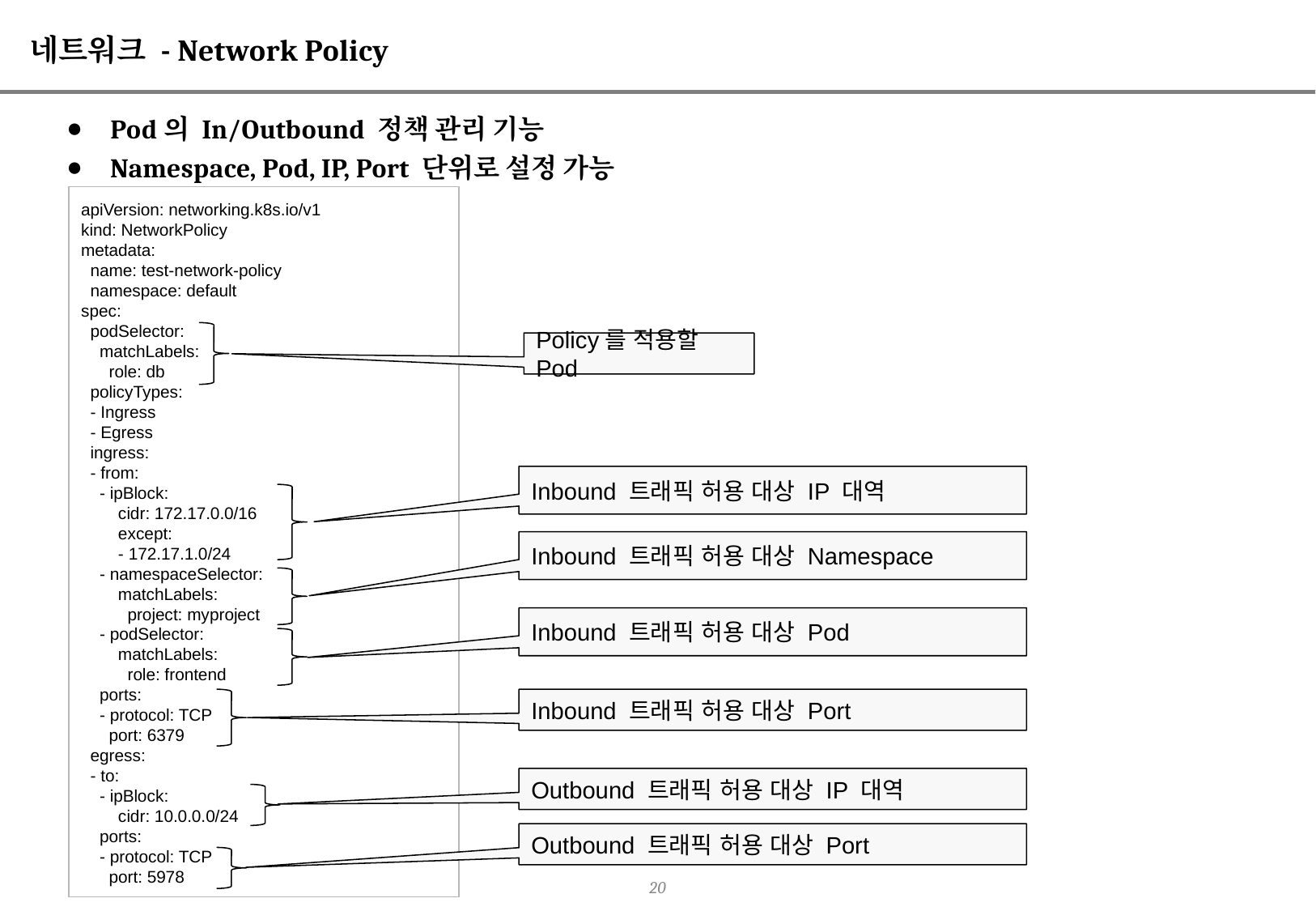

# 네트워크 - Network Policy
Pod의 In/Outbound 정책 관리 기능
Namespace, Pod, IP, Port 단위로 설정 가능
apiVersion: networking.k8s.io/v1
kind: NetworkPolicy
metadata:
  name: test-network-policy
  namespace: default
spec:
  podSelector:
    matchLabels:
      role: db
  policyTypes:
  - Ingress
  - Egress
  ingress:
  - from:
    - ipBlock:
        cidr: 172.17.0.0/16
        except:
        - 172.17.1.0/24
    - namespaceSelector:
        matchLabels:
          project: myproject
    - podSelector:
        matchLabels:
          role: frontend
    ports:
    - protocol: TCP
      port: 6379
  egress:
  - to:
    - ipBlock:
        cidr: 10.0.0.0/24
    ports:
    - protocol: TCP
      port: 5978

Policy를 적용할 Pod
Inbound 트래픽 허용 대상 IP 대역

Inbound 트래픽 허용 대상 Namespace

Inbound 트래픽 허용 대상 Pod

Inbound 트래픽 허용 대상 Port
Outbound 트래픽 허용 대상 IP 대역

Outbound 트래픽 허용 대상 Port